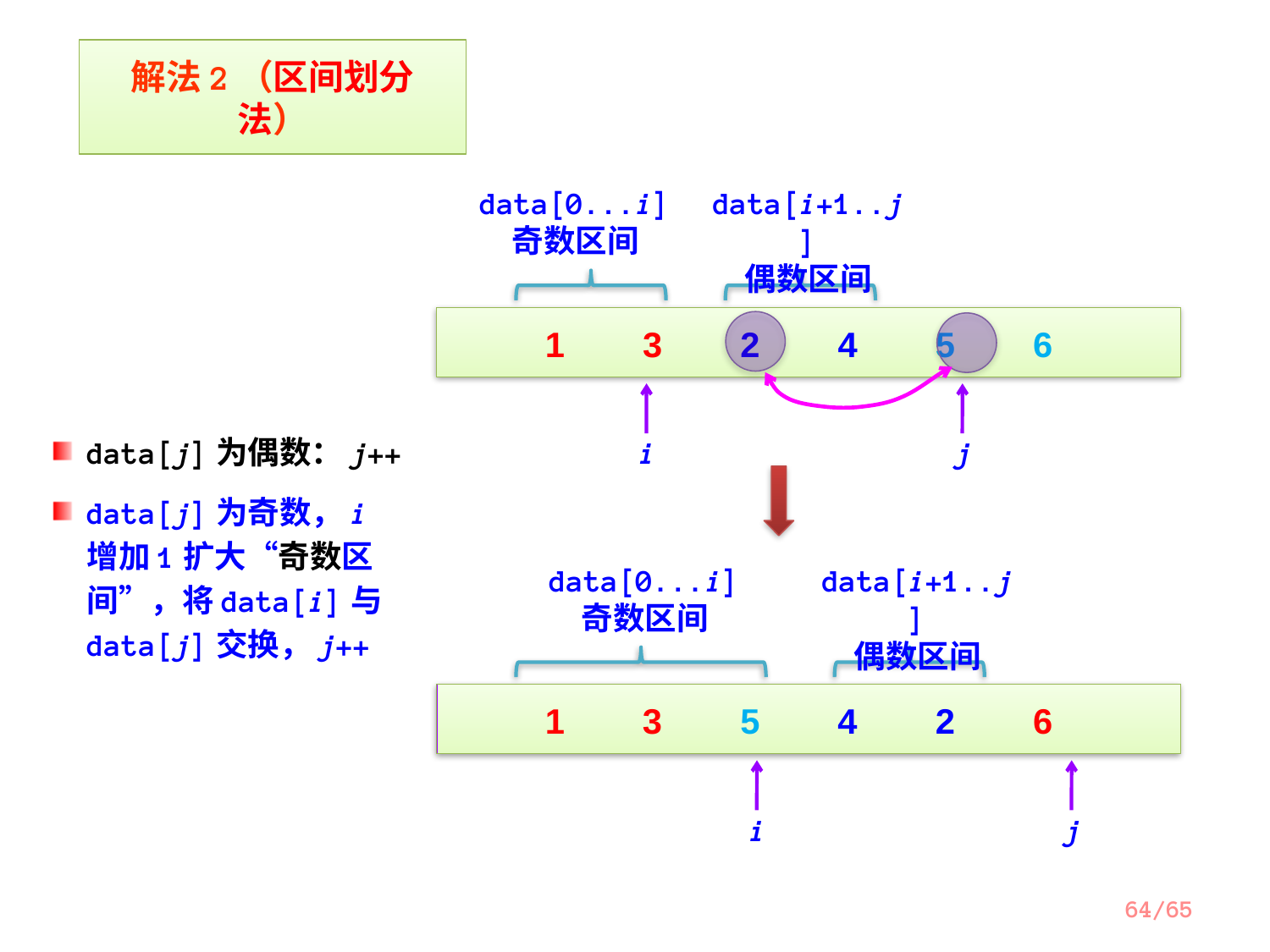

解法2（区间划分法）
data[0...i]
奇数区间
data[i+1..j]
偶数区间

1        3        2        4        5        6

i
j
data[j]为偶数：j++
data[j]为奇数，i增加1扩大“奇数区间”，将data[i]与data[j]交换，j++

data[0...i]
奇数区间
data[i+1..j]
偶数区间

1        3        5        4        2        6
i
j
64/65